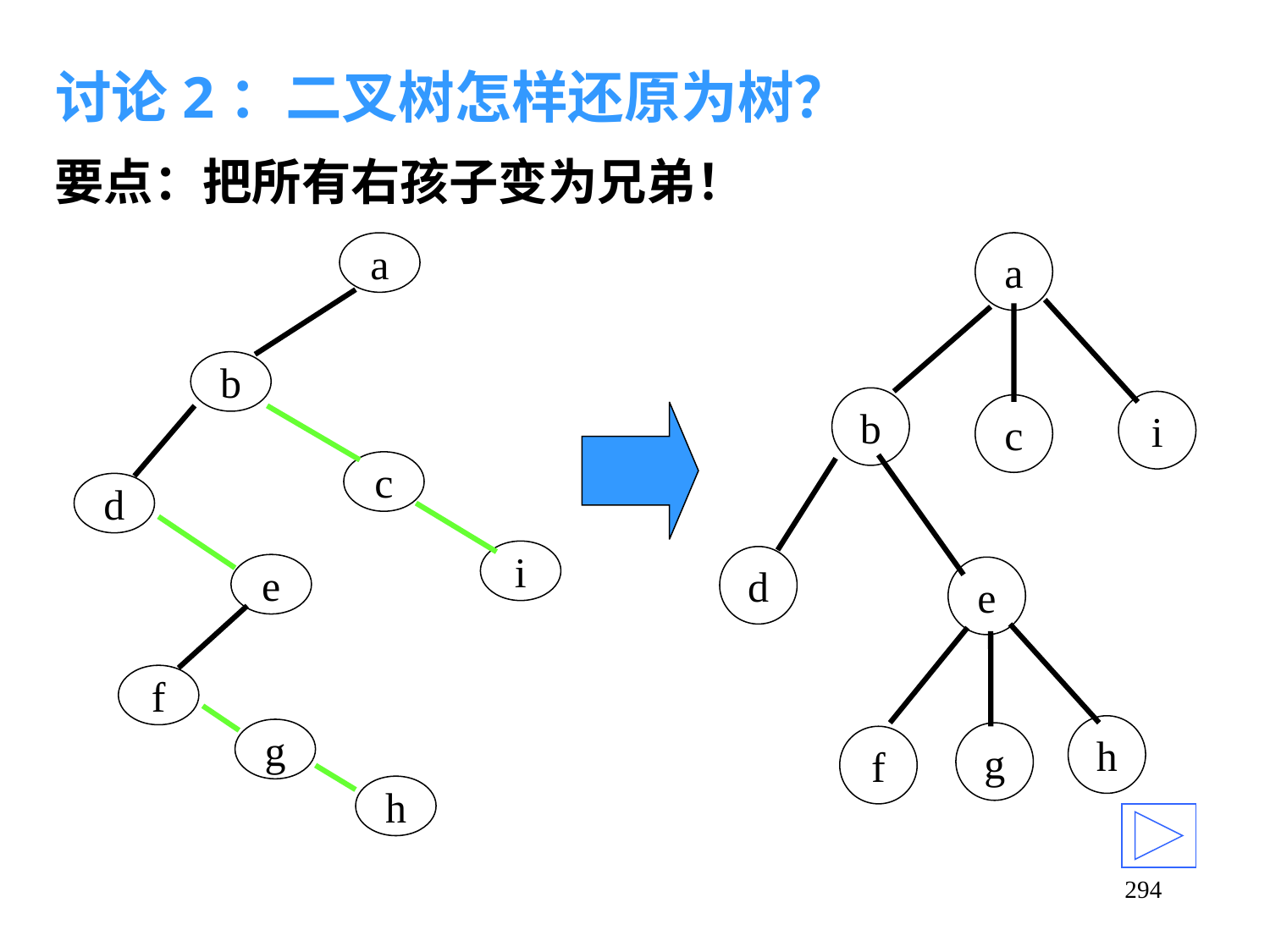

# 讨论2：二叉树怎样还原为树？
要点：把所有右孩子变为兄弟！
a

b

c
d

i
e

f

g

h
a

b
i
c

d
e

h
g
f

294